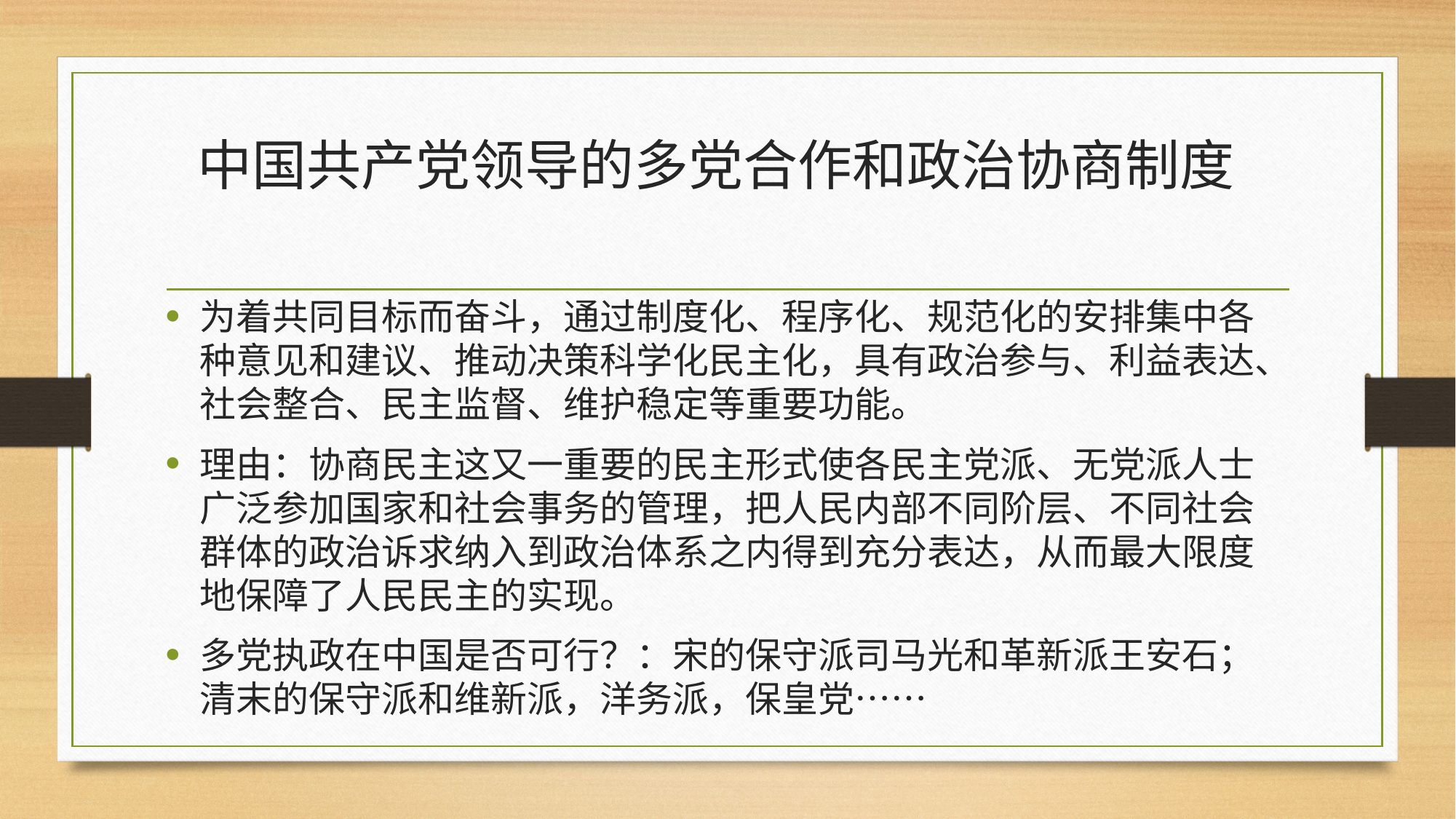

# 中国共产党领导的多党合作和政治协商制度
为着共同目标而奋斗，通过制度化、程序化、规范化的安排集中各种意见和建议、推动决策科学化民主化，具有政治参与、利益表达、社会整合、民主监督、维护稳定等重要功能。
理由：协商民主这又一重要的民主形式使各民主党派、无党派人士广泛参加国家和社会事务的管理，把人民内部不同阶层、不同社会群体的政治诉求纳入到政治体系之内得到充分表达，从而最大限度地保障了人民民主的实现。
多党执政在中国是否可行？：宋的保守派司马光和革新派王安石；清末的保守派和维新派，洋务派，保皇党……